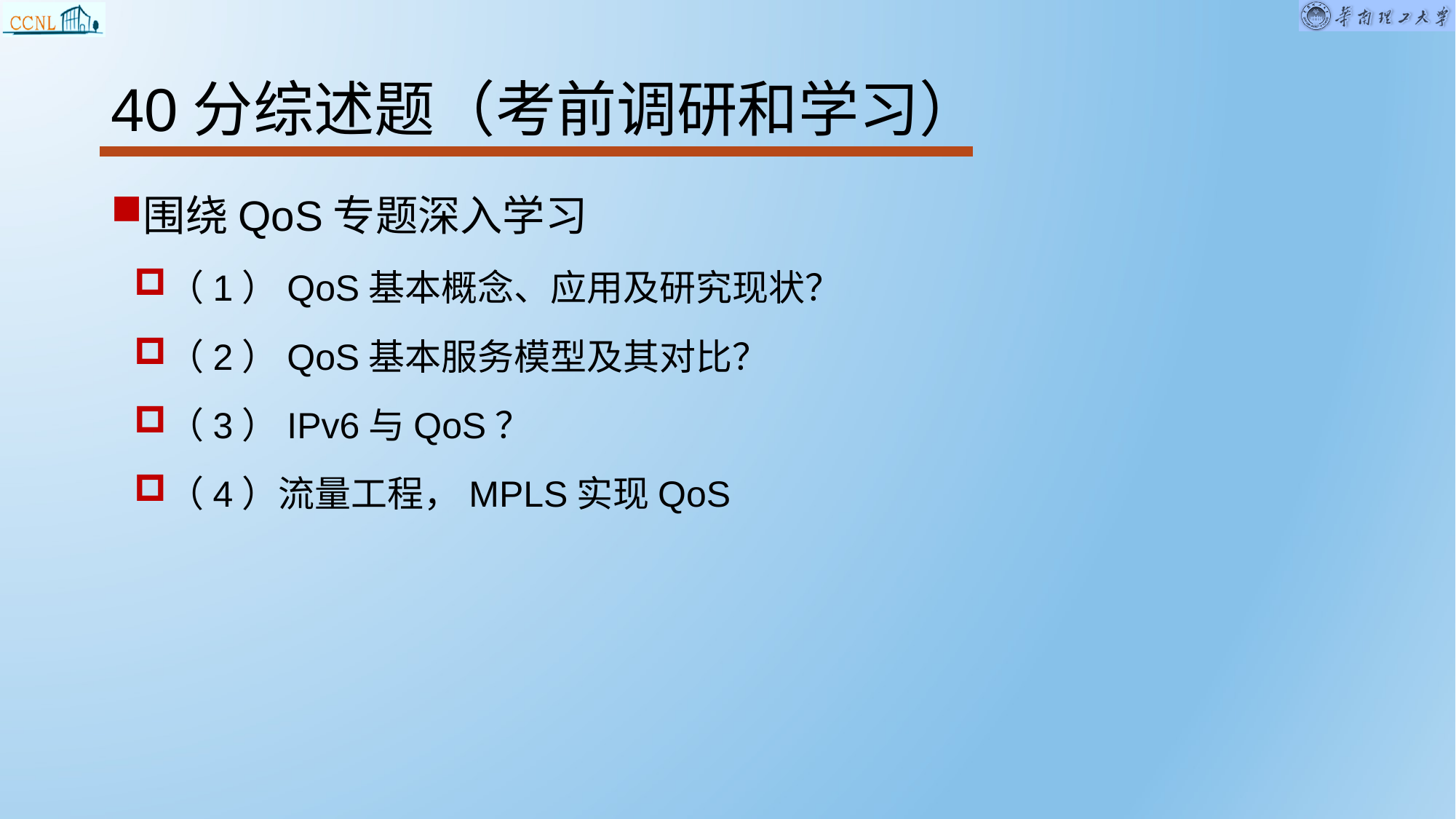

# 40分综述题（考前调研和学习）
围绕QoS专题深入学习
（1）QoS基本概念、应用及研究现状？
（2）QoS基本服务模型及其对比？
（3）IPv6与QoS？
（4）流量工程，MPLS实现QoS
6